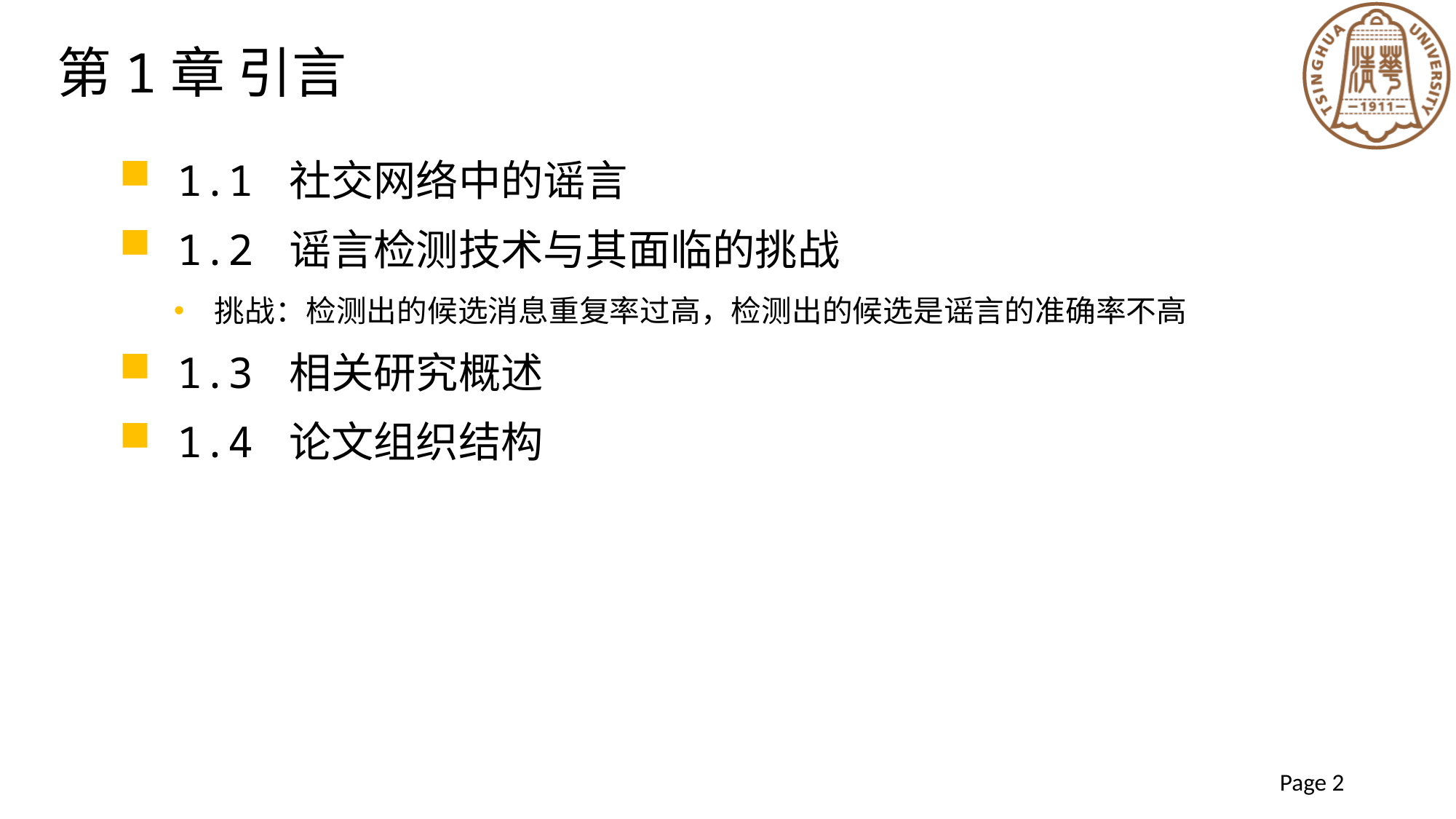

第1章 引言
 1.1 社交网络中的谣言
 1.2 谣言检测技术与其面临的挑战
挑战：检测出的候选消息重复率过高，检测出的候选是谣言的准确率不高
 1.3 相关研究概述
 1.4 论文组织结构
Page 2